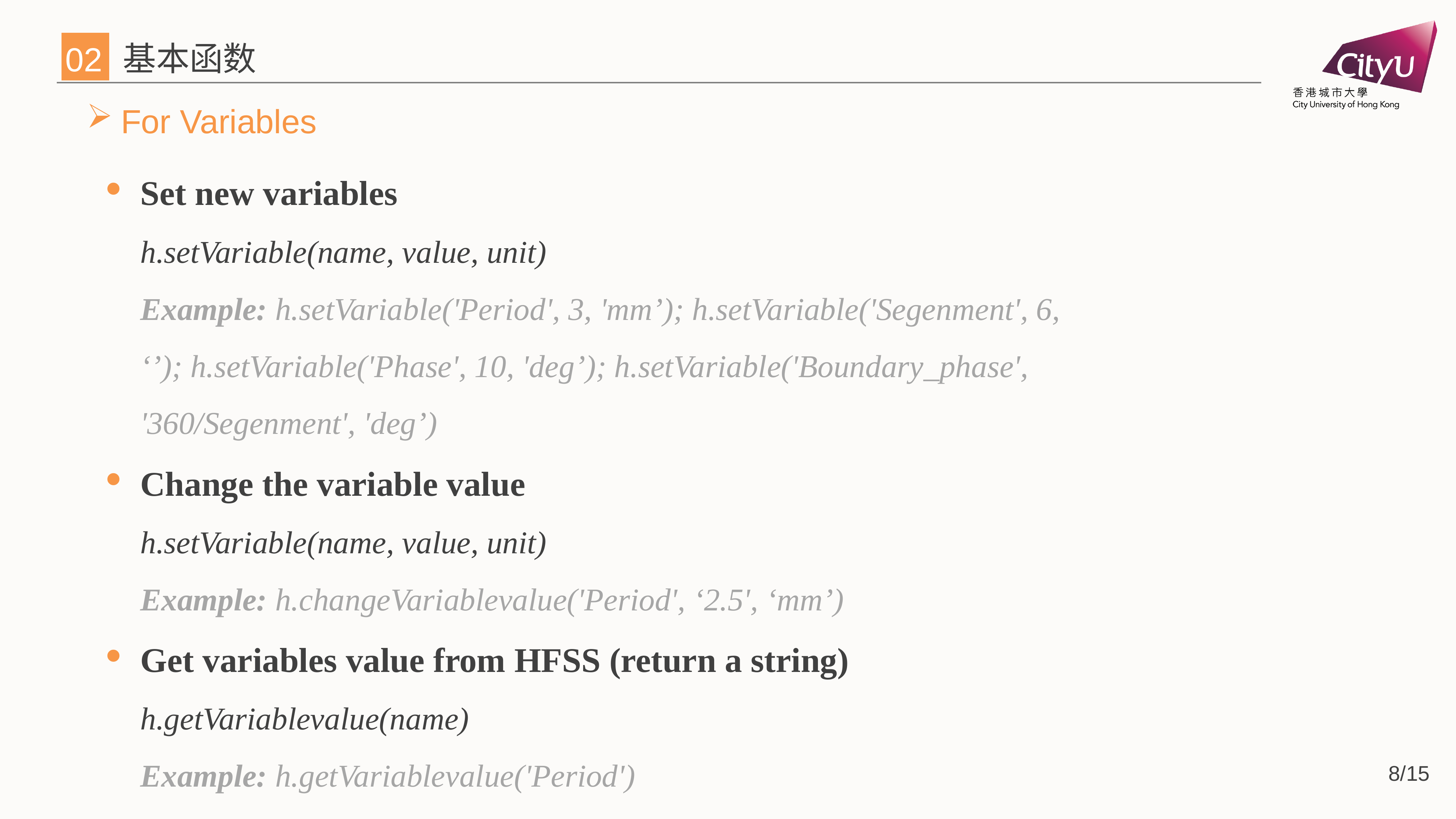

# 基本函数
02
For Variables
Set new variables
h.setVariable(name, value, unit)
Example: h.setVariable('Period', 3, 'mm’); h.setVariable('Segenment', 6, ‘’); h.setVariable('Phase', 10, 'deg’); h.setVariable('Boundary_phase', '360/Segenment', 'deg’)
Change the variable value
h.setVariable(name, value, unit)
Example: h.changeVariablevalue('Period', ‘2.5', ‘mm’)
Get variables value from HFSS (return a string)
h.getVariablevalue(name)
Example: h.getVariablevalue('Period')

8/15